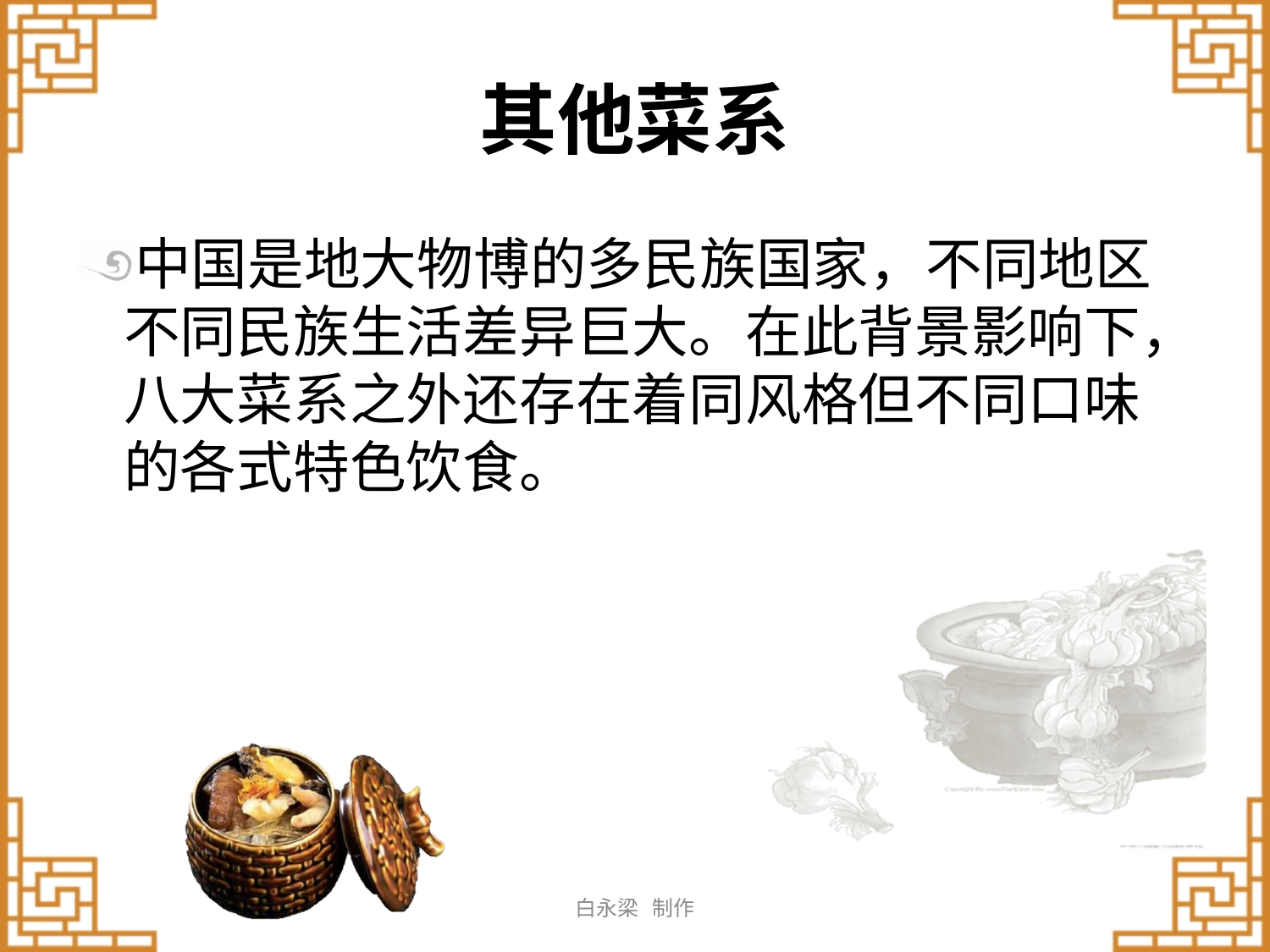

# 其他菜系
中国是地大物博的多民族国家，不同地区不同民族生活差异巨大。在此背景影响下，八大菜系之外还存在着同风格但不同口味的各式特色饮食。
白永梁  制作